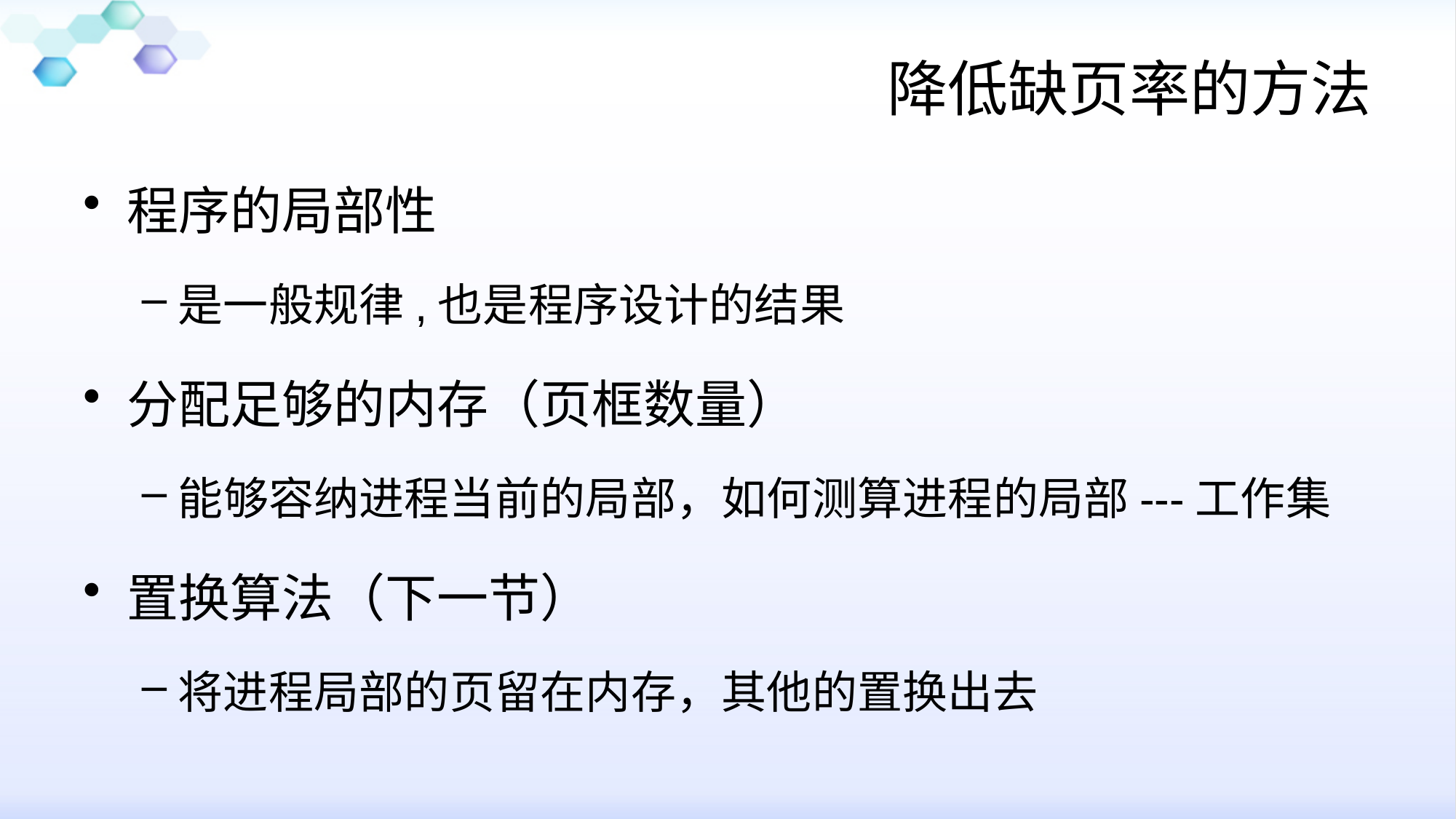

# 降低缺页率的方法
程序的局部性
是一般规律,也是程序设计的结果
分配足够的内存（页框数量）
能够容纳进程当前的局部，如何测算进程的局部---工作集
置换算法（下一节）
将进程局部的页留在内存，其他的置换出去